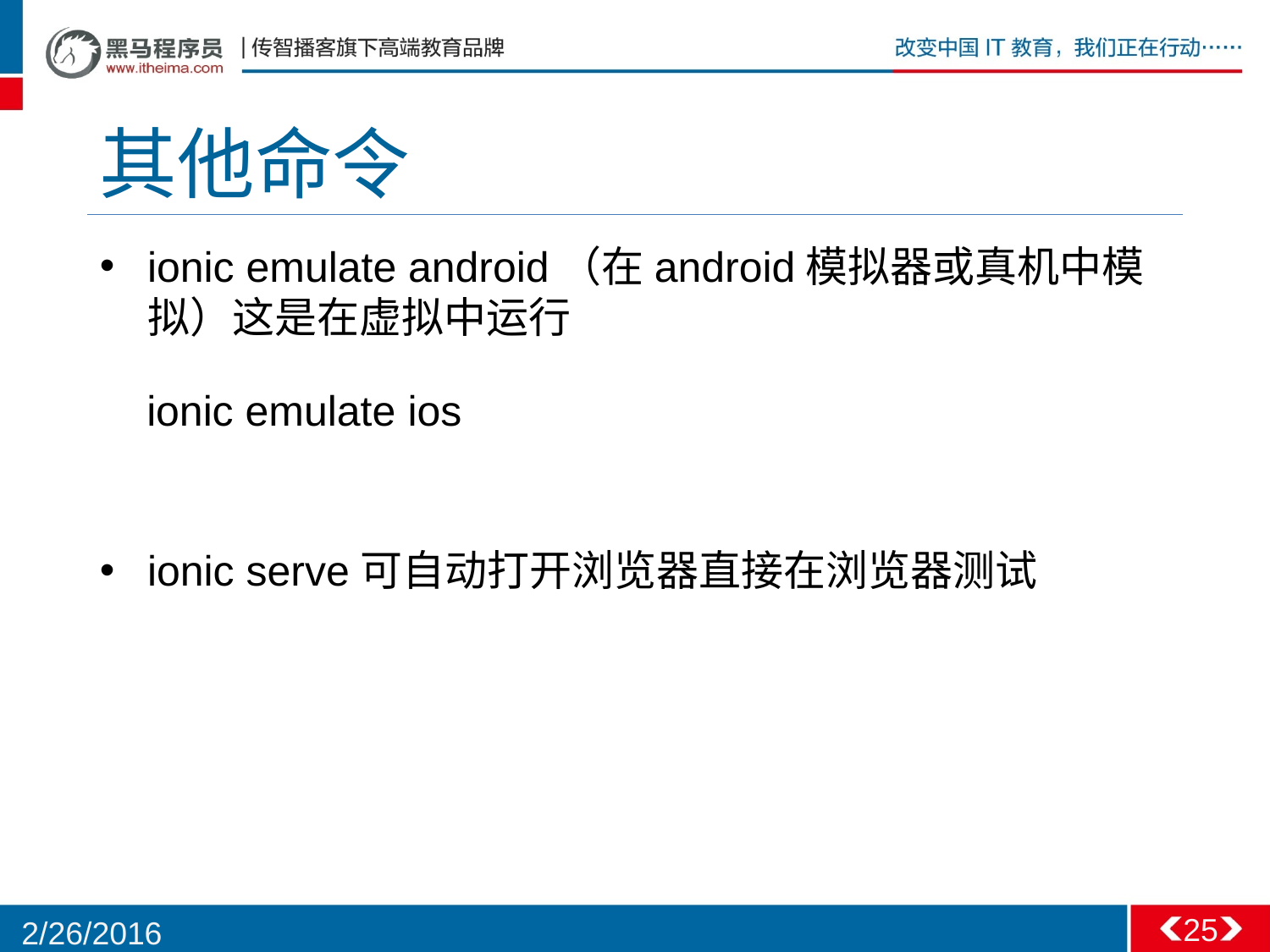

# 其他命令
ionic emulate android（在android模拟器或真机中模拟）这是在虚拟中运行
  ionic emulate ios

ionic serve可自动打开浏览器直接在浏览器测试

25

2/26/2016